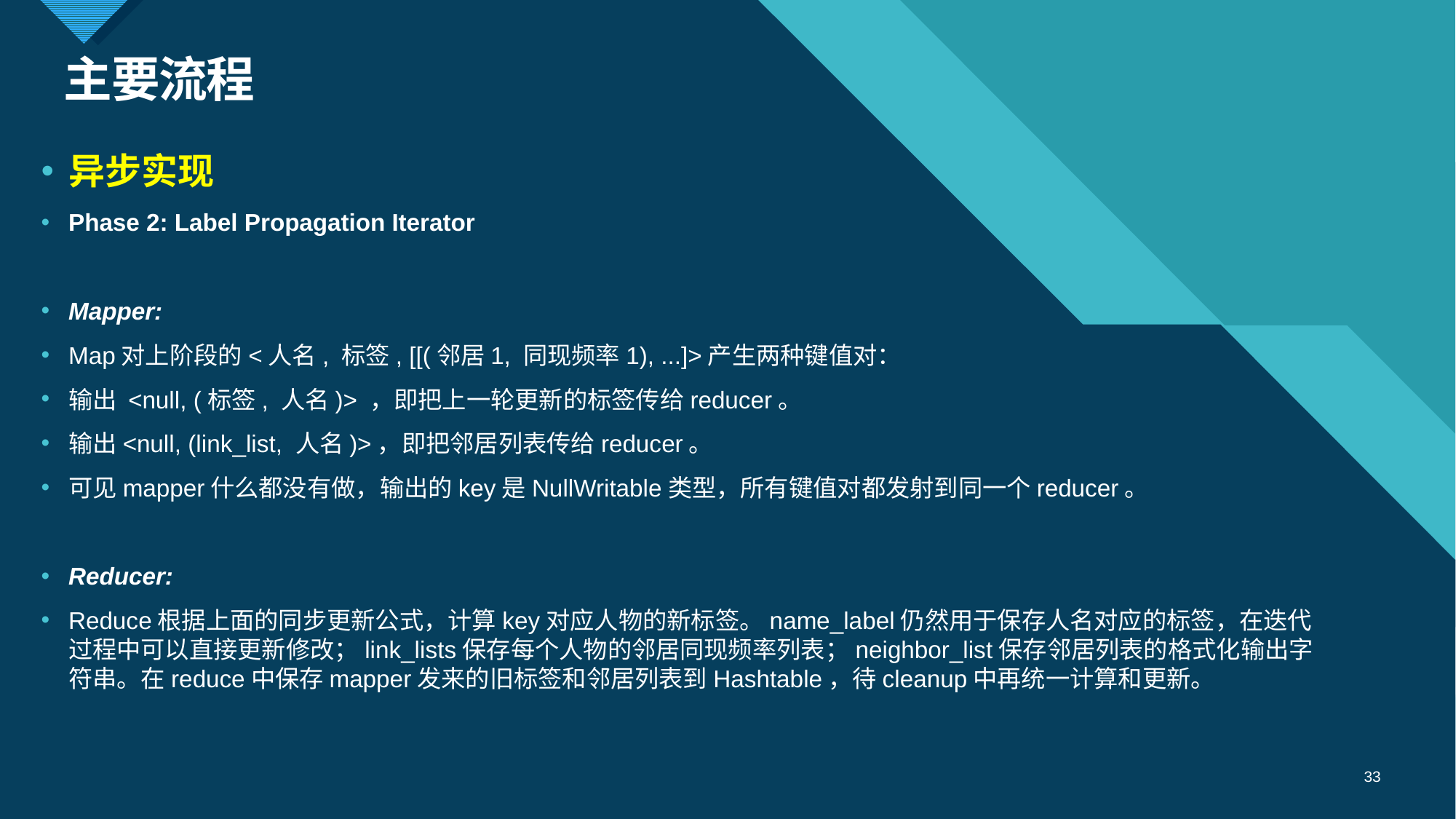

# 主要流程
异步实现
Phase 2: Label Propagation Iterator

Mapper:
Map对上阶段的<人名, 标签, [[(邻居1, 同现频率1), ...]>产生两种键值对：
输出 <null, (标签, 人名)> ，即把上一轮更新的标签传给reducer。
输出<null, (link_list, 人名)>，即把邻居列表传给reducer。
可见mapper什么都没有做，输出的key是NullWritable类型，所有键值对都发射到同一个reducer。

Reducer:
Reduce根据上面的同步更新公式，计算key对应人物的新标签。name_label仍然用于保存人名对应的标签，在迭代过程中可以直接更新修改；link_lists保存每个人物的邻居同现频率列表；neighbor_list保存邻居列表的格式化输出字符串。在reduce中保存mapper发来的旧标签和邻居列表到Hashtable，待cleanup中再统一计算和更新。

33